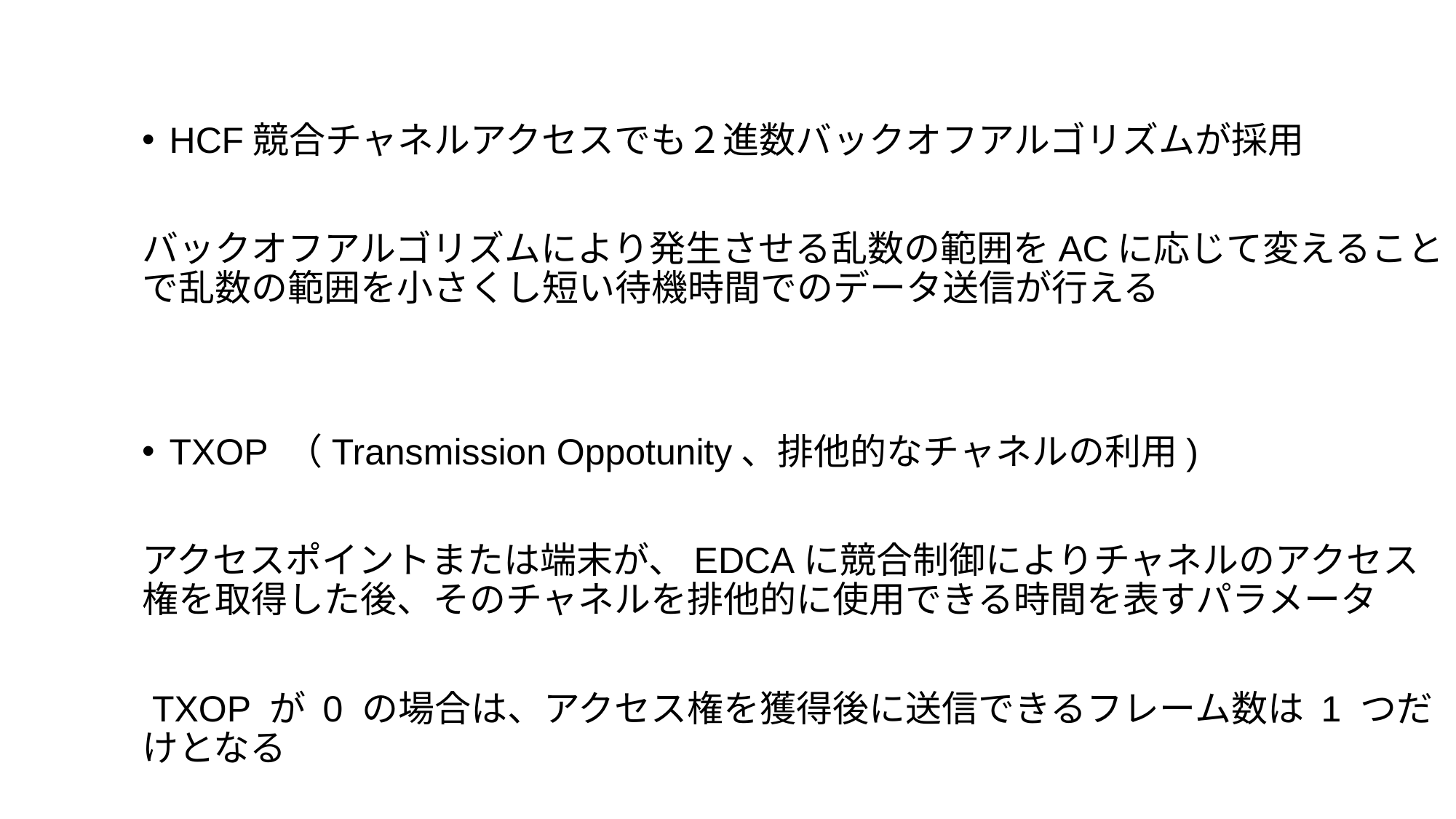

HCF競合チャネルアクセスでも２進数バックオフアルゴリズムが採用

バックオフアルゴリズムにより発生させる乱数の範囲をACに応じて変えることで乱数の範囲を小さくし短い待機時間でのデータ送信が行える

TXOP （Transmission Oppotunity、排他的なチャネルの利用)

アクセスポイントまたは端末が、EDCAに競合制御によりチャネルのアクセス権を取得した後、そのチャネルを排他的に使用できる時間を表すパラメータ

 TXOP が 0 の場合は、アクセス権を獲得後に送信できるフレーム数は 1 つだけとなる